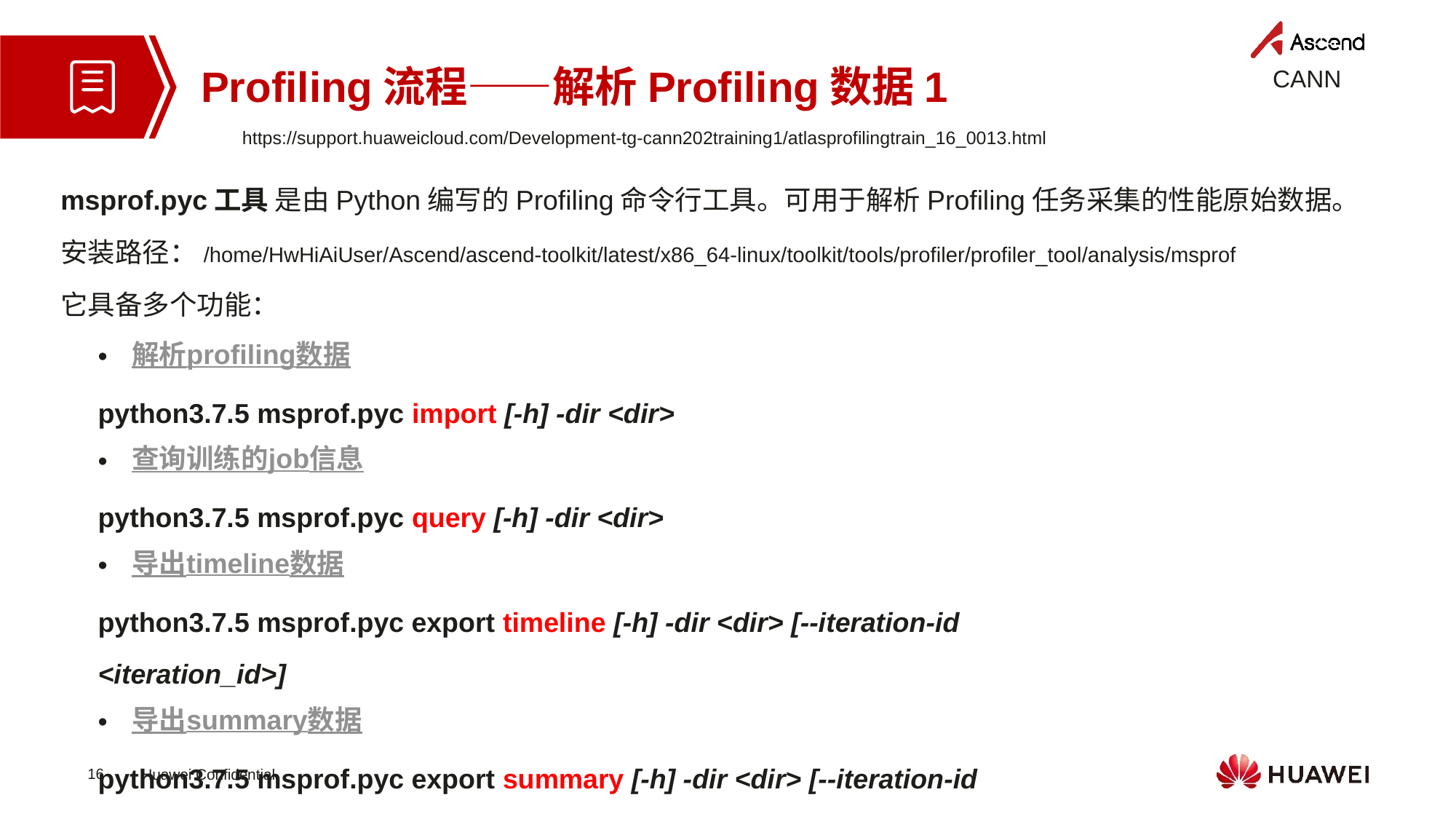

Profiling流程——解析Profiling数据1
https://support.huaweicloud.com/Development-tg-cann202training1/atlasprofilingtrain_16_0013.html
msprof.pyc工具 是由Python编写的Profiling命令行工具。可用于解析Profiling任务采集的性能原始数据。
安装路径：/home/HwHiAiUser/Ascend/ascend-toolkit/latest/x86_64-linux/toolkit/tools/profiler/profiler_tool/analysis/msprof
它具备多个功能：
解析profiling数据
python3.7.5 msprof.pyc import [-h] -dir <dir>
查询训练的job信息
python3.7.5 msprof.pyc query [-h] -dir <dir>
导出timeline数据
python3.7.5 msprof.pyc export timeline [-h] -dir <dir> [--iteration-id <iteration_id>]
导出summary数据
python3.7.5 msprof.pyc export summary [-h] -dir <dir> [--iteration-id <iteration_id>]